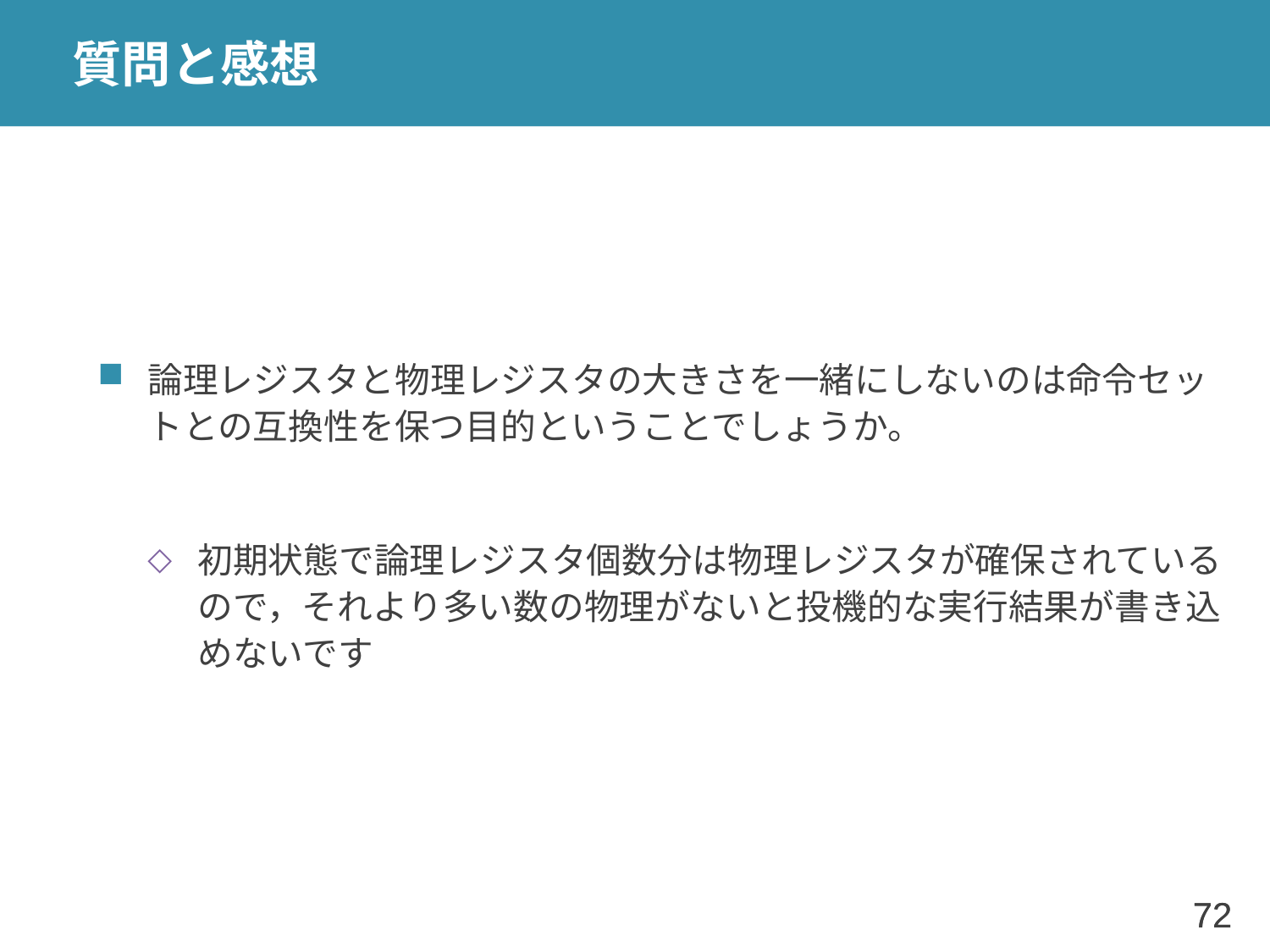

# 質問と感想
論理レジスタと物理レジスタの大きさを一緒にしないのは命令セットとの互換性を保つ目的ということでしょうか。

初期状態で論理レジスタ個数分は物理レジスタが確保されているので，それより多い数の物理がないと投機的な実行結果が書き込めないです